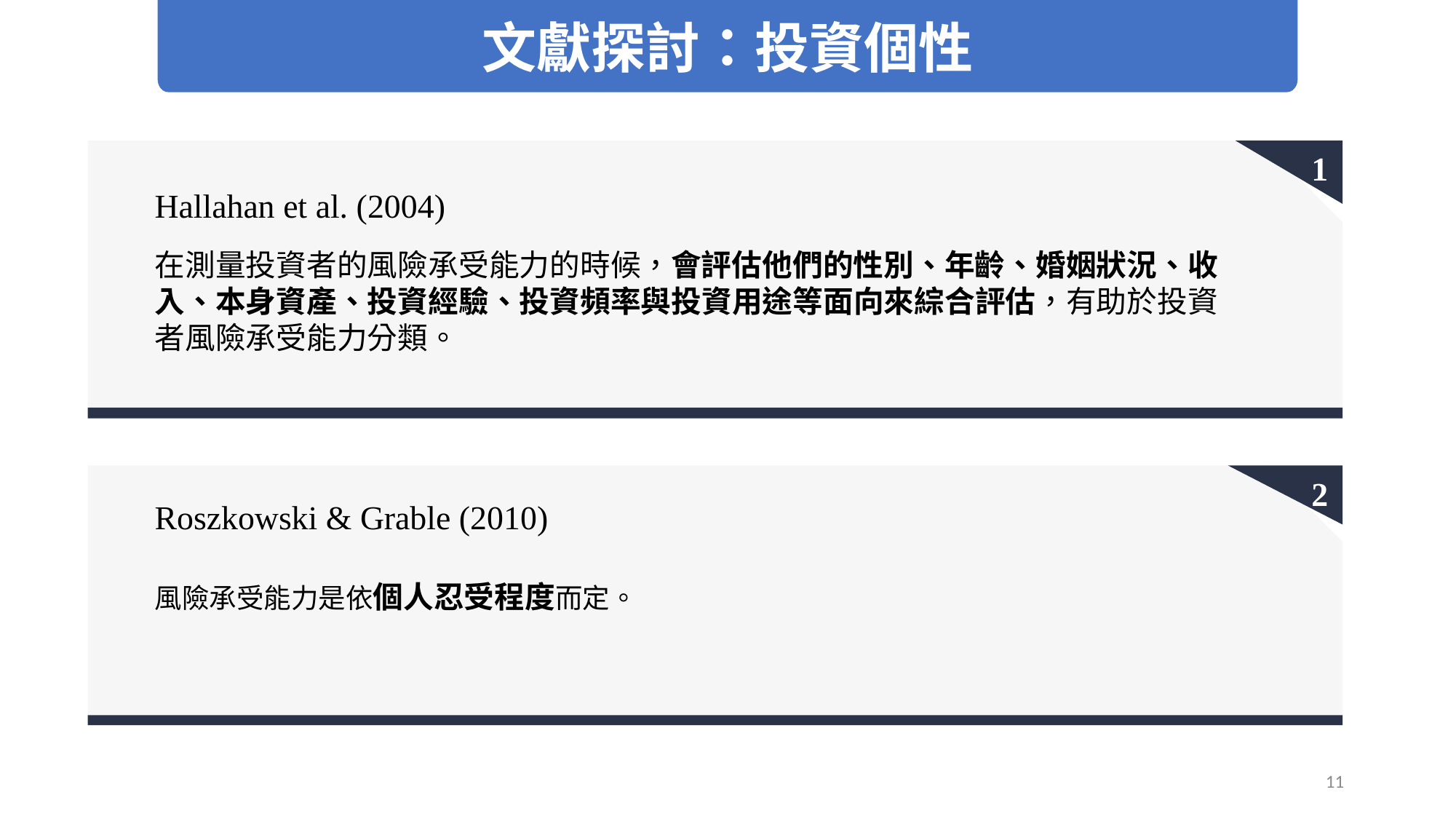

文獻探討：投資個性

1

Hallahan et al. (2004)
在測量投資者的風險承受能力的時候，會評估他們的性別、年齡、婚姻狀況、收入、本身資產、投資經驗、投資頻率與投資用途等面向來綜合評估，有助於投資者風險承受能力分類。

2
Roszkowski & Grable (2010)
風險承受能力是依個人忍受程度而定。

11